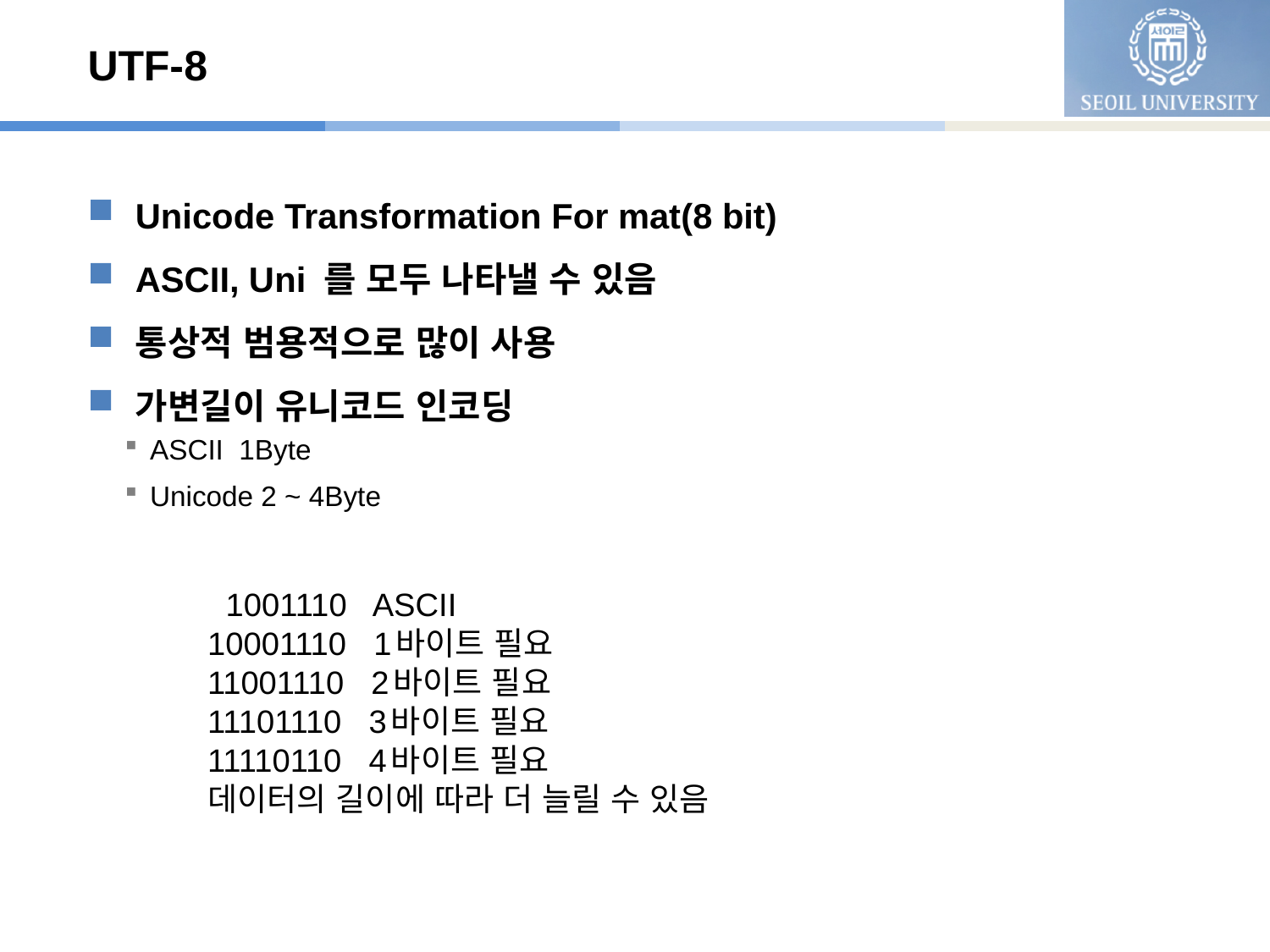

# UTF-8
Unicode Transformation For mat(8 bit)
ASCII, Uni 를 모두 나타낼 수 있음
통상적 범용적으로 많이 사용
가변길이 유니코드 인코딩
ASCII  1Byte
Unicode 2 ~ 4Byte

  1001110   ASCII
10001110   1바이트 필요
11001110   2바이트 필요
11101110   3바이트 필요
11110110   4바이트 필요
데이터의 길이에 따라 더 늘릴 수 있음